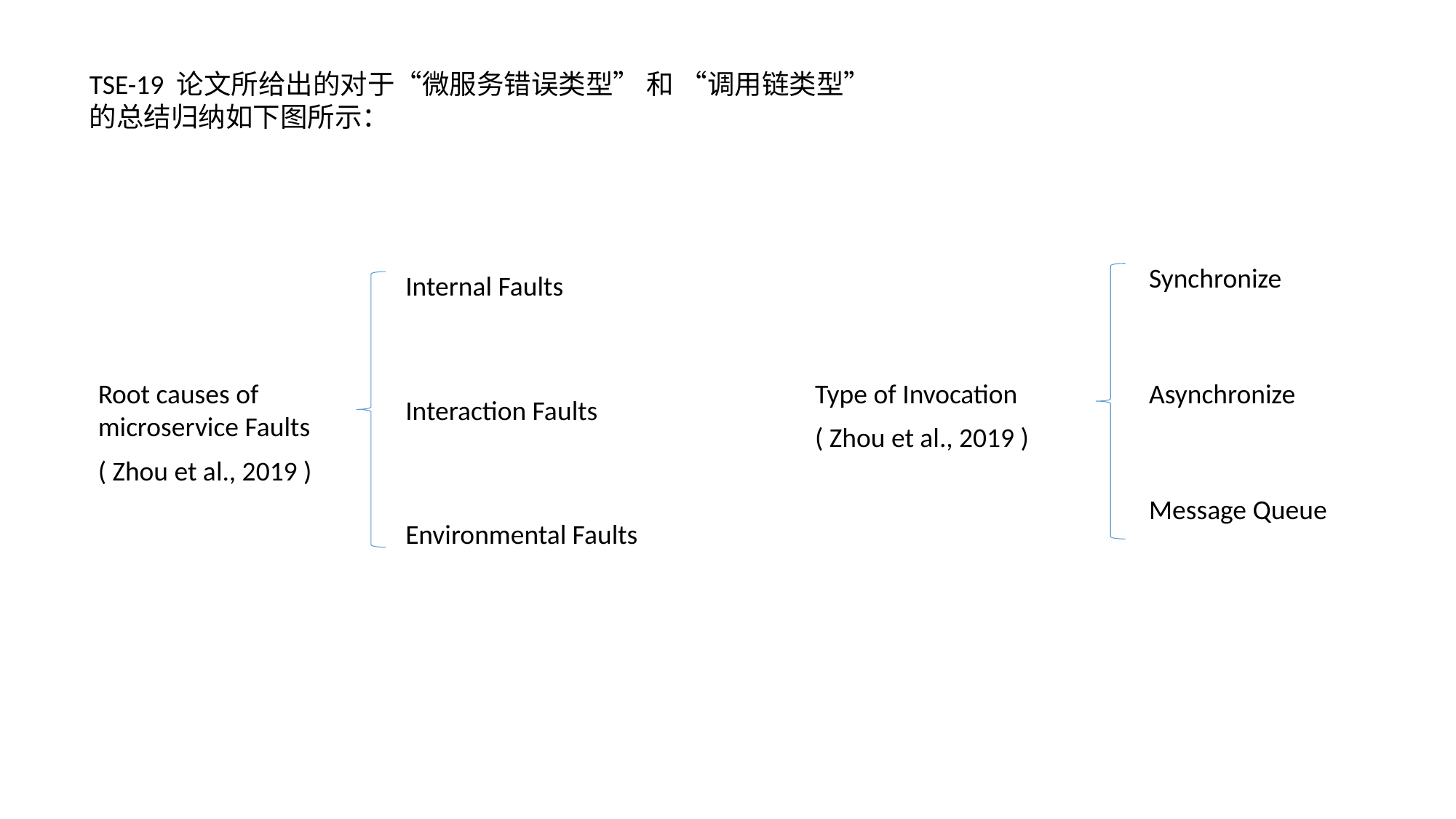

TSE-19 论文所给出的对于“微服务错误类型” 和 “调用链类型”
的总结归纳如下图所示：
Synchronize
Internal Faults

Root causes of
microservice Faults
Type of Invocation
Asynchronize
Interaction Faults
( Zhou et al., 2019 )
( Zhou et al., 2019 )
Message Queue
Environmental Faults